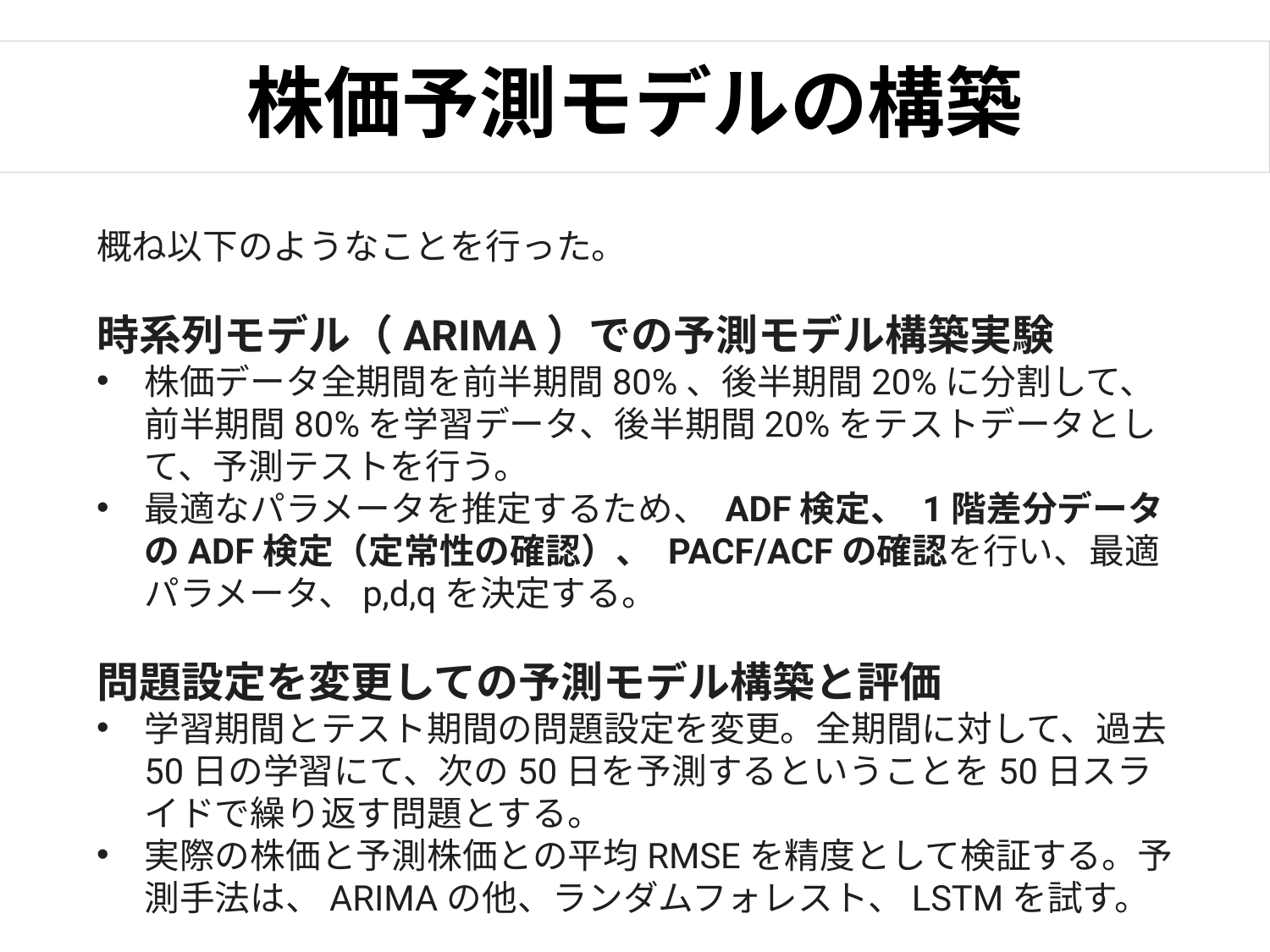

株価予測モデルの構築
概ね以下のようなことを行った。

時系列モデル（ARIMA）での予測モデル構築実験
株価データ全期間を前半期間80%、後半期間20%に分割して、前半期間80%を学習データ、後半期間20%をテストデータとして、予測テストを行う。
最適なパラメータを推定するため、 ADF検定、 1階差分データのADF検定（定常性の確認）、 PACF/ACFの確認を行い、最適パラメータ、p,d,qを決定する。

問題設定を変更しての予測モデル構築と評価
学習期間とテスト期間の問題設定を変更。全期間に対して、過去50日の学習にて、次の50日を予測するということを50日スライドで繰り返す問題とする。
実際の株価と予測株価との平均RMSEを精度として検証する。予測手法は、ARIMAの他、ランダムフォレスト、LSTMを試す。